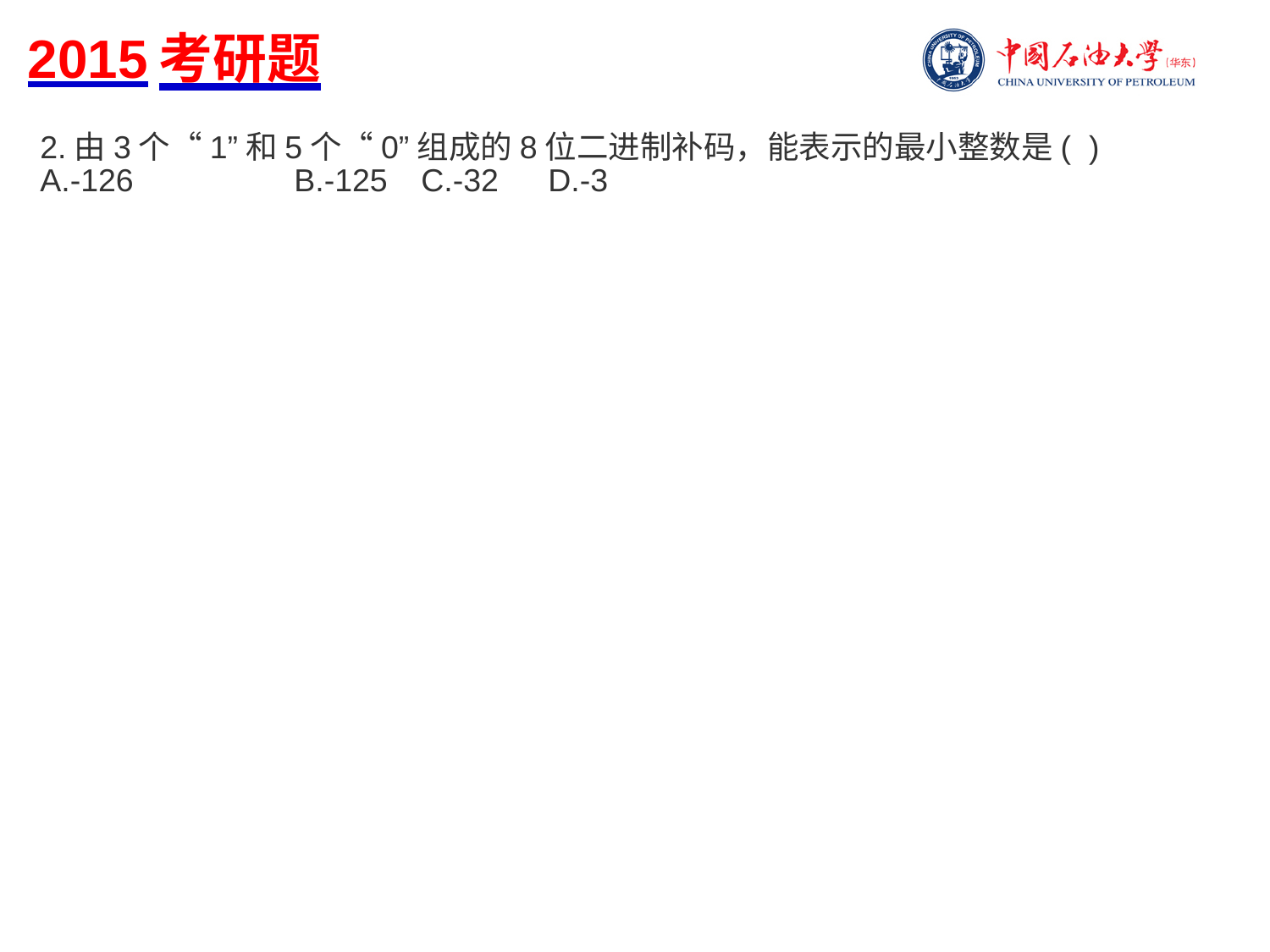

2015考研题
2.由3个“1”和5个“0”组成的8位二进制补码，能表示的最小整数是(  )
A.-126		B.-125	C.-32	D.-3